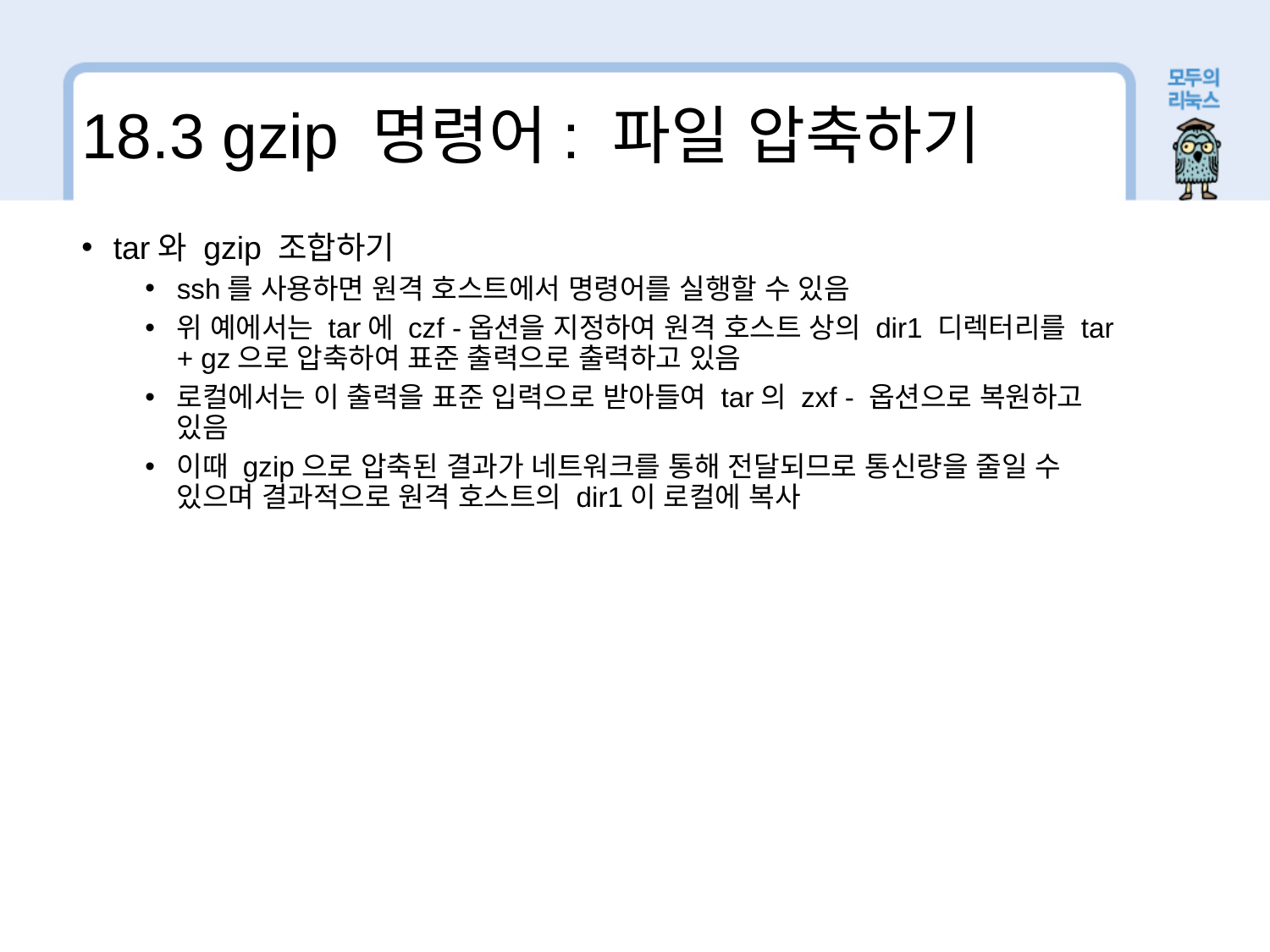

18.3 gzip 명령어: 파일 압축하기
tar와 gzip 조합하기
ssh를 사용하면 원격 호스트에서 명령어를 실행할 수 있음
위 예에서는 tar에 czf -옵션을 지정하여 원격 호스트 상의 dir1 디렉터리를 tar + gz으로 압축하여 표준 출력으로 출력하고 있음
로컬에서는 이 출력을 표준 입력으로 받아들여 tar의 zxf - 옵션으로 복원하고 있음
이때 gzip으로 압축된 결과가 네트워크를 통해 전달되므로 통신량을 줄일 수 있으며 결과적으로 원격 호스트의 dir1이 로컬에 복사